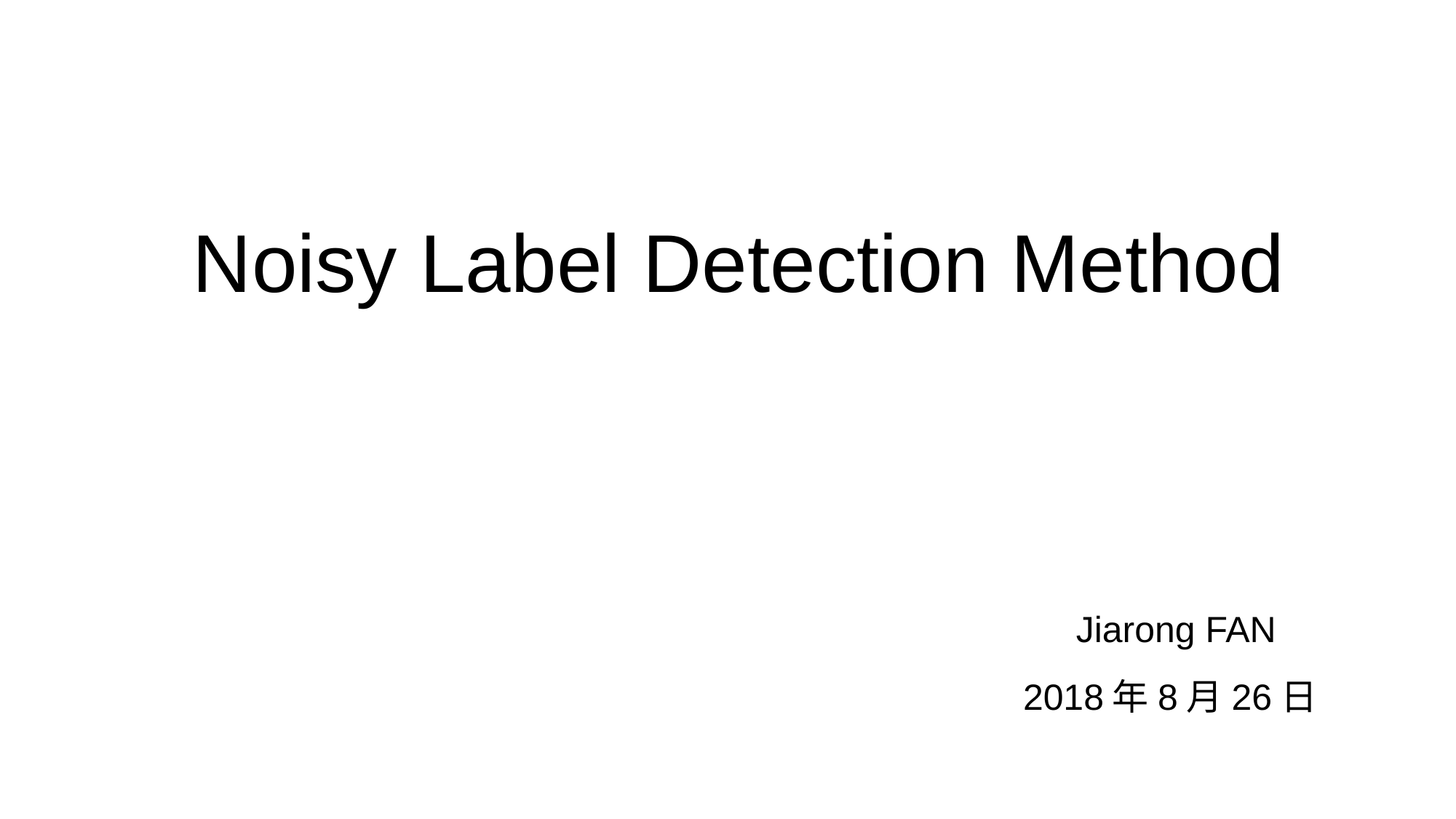

# Noisy Label Detection Method
Jiarong FAN
2018年8月26日